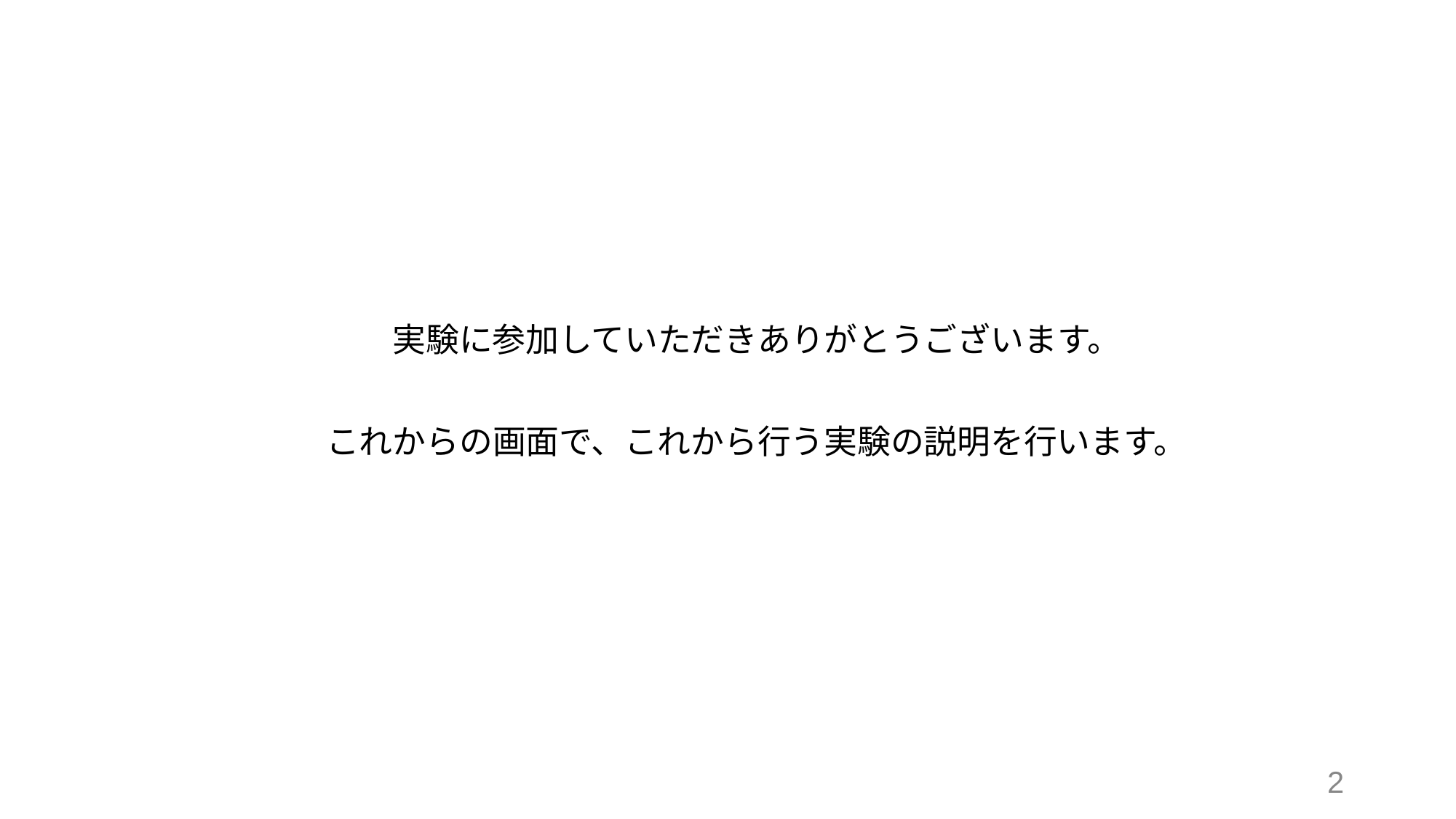

実験に参加していただきありがとうございます。

これからの画面で、これから行う実験の説明を行います。

2